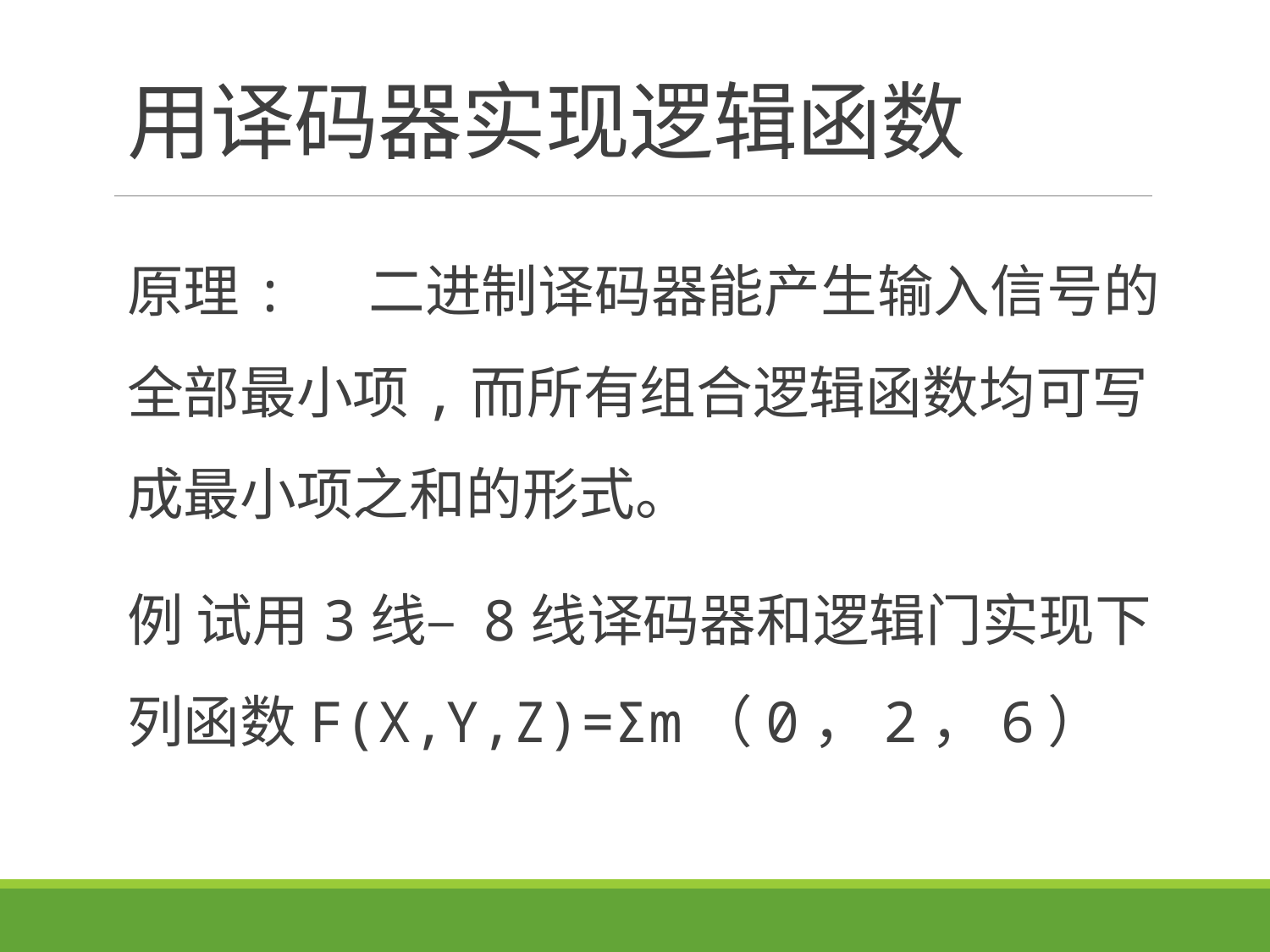

# 用译码器实现逻辑函数
原理:  二进制译码器能产生输入信号的全部最小项,而所有组合逻辑函数均可写成最小项之和的形式。
例 试用3线– 8线译码器和逻辑门实现下列函数F(X,Y,Z)=Σm（0，2，6）